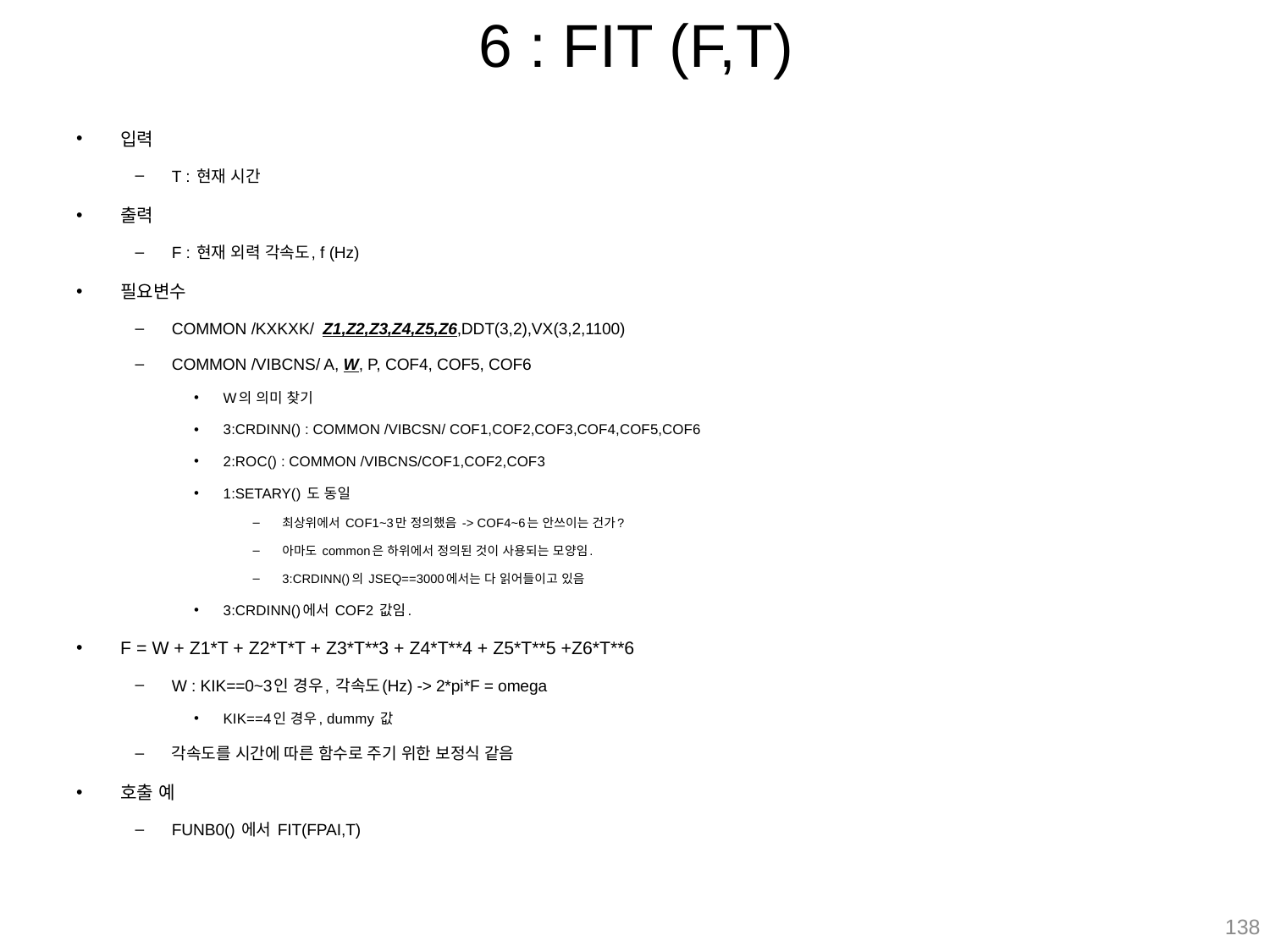

# 6 : FIT (F,T)
입력
T : 현재 시간
출력
F : 현재 외력 각속도, f (Hz)
필요변수
COMMON /KXKXK/  Z1,Z2,Z3,Z4,Z5,Z6,DDT(3,2),VX(3,2,1100)
COMMON /VIBCNS/ A, W, P, COF4, COF5, COF6
W의 의미 찾기
3:CRDINN() : COMMON /VIBCSN/ COF1,COF2,COF3,COF4,COF5,COF6
2:ROC() : COMMON /VIBCNS/COF1,COF2,COF3
1:SETARY() 도 동일
최상위에서 COF1~3만 정의했음 -> COF4~6는 안쓰이는 건가?
아마도 common은 하위에서 정의된 것이 사용되는 모양임.
3:CRDINN()의 JSEQ==3000에서는 다 읽어들이고 있음
3:CRDINN()에서 COF2 값임.
F = W + Z1*T + Z2*T*T + Z3*T**3 + Z4*T**4 + Z5*T**5 +Z6*T**6
W : KIK==0~3인 경우, 각속도(Hz) -> 2*pi*F = omega
KIK==4인 경우, dummy 값
각속도를 시간에 따른 함수로 주기 위한 보정식 같음
호출 예
FUNB0() 에서 FIT(FPAI,T)
138